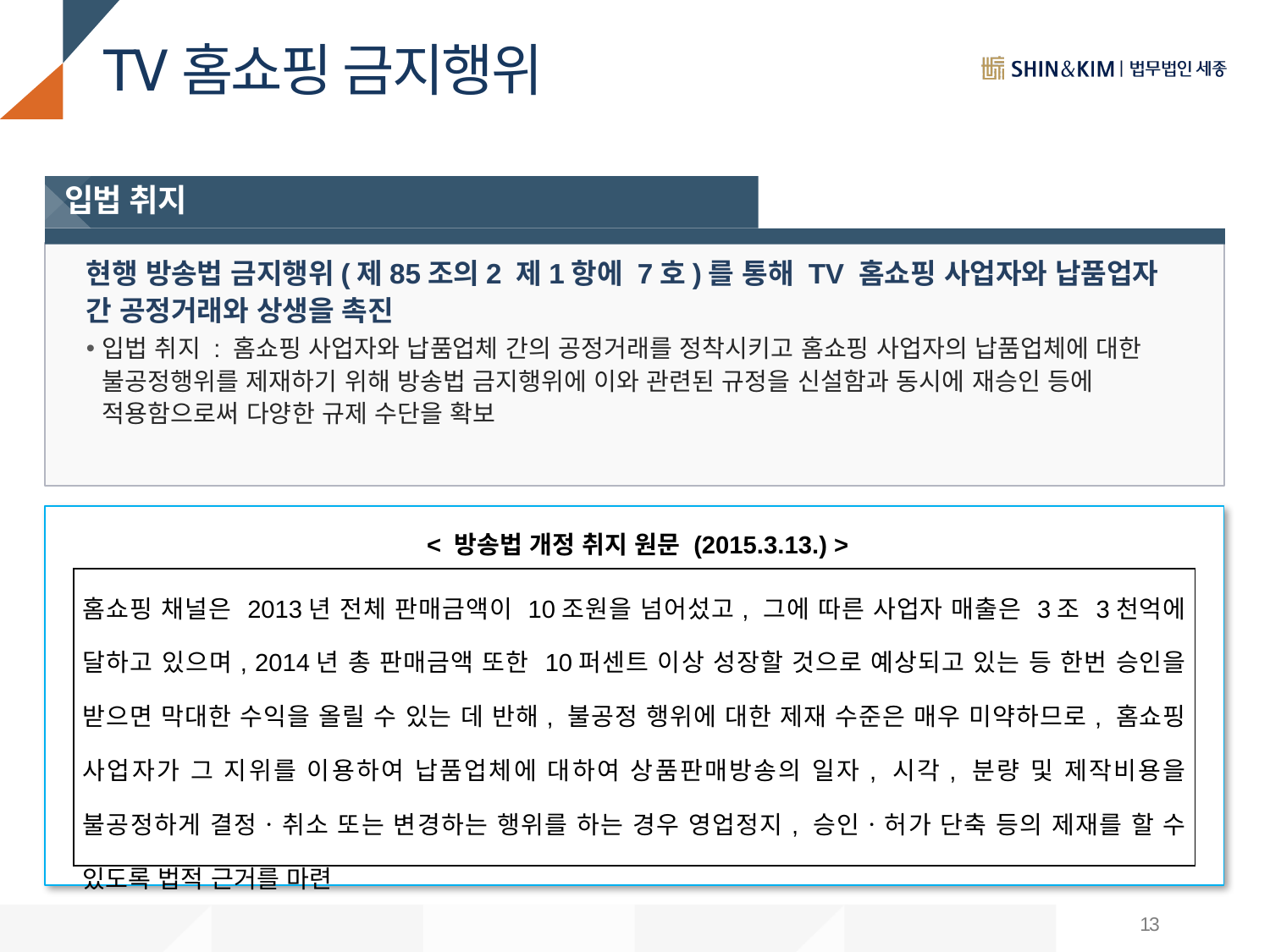

# TV홈쇼핑 금지행위

입법 취지

현행 방송법 금지행위(제85조의2 제1항에 7호)를 통해 TV 홈쇼핑 사업자와 납품업자 간 공정거래와 상생을 촉진
입법 취지 : 홈쇼핑 사업자와 납품업체 간의 공정거래를 정착시키고 홈쇼핑 사업자의 납품업체에 대한 불공정행위를 제재하기 위해 방송법 금지행위에 이와 관련된 규정을 신설함과 동시에 재승인 등에 적용함으로써 다양한 규제 수단을 확보

< 방송법 개정 취지 원문 (2015.3.13.) >
| 홈쇼핑 채널은 2013년 전체 판매금액이 10조원을 넘어섰고, 그에 따른 사업자 매출은 3조 3천억에 달하고 있으며, 2014년 총 판매금액 또한 10퍼센트 이상 성장할 것으로 예상되고 있는 등 한번 승인을 받으면 막대한 수익을 올릴 수 있는 데 반해, 불공정 행위에 대한 제재 수준은 매우 미약하므로, 홈쇼핑 사업자가 그 지위를 이용하여 납품업체에 대하여 상품판매방송의 일자, 시각, 분량 및 제작비용을 불공정하게 결정ㆍ취소 또는 변경하는 행위를 하는 경우 영업정지, 승인ㆍ허가 단축 등의 제재를 할 수 있도록 법적 근거를 마련 |
| --- |